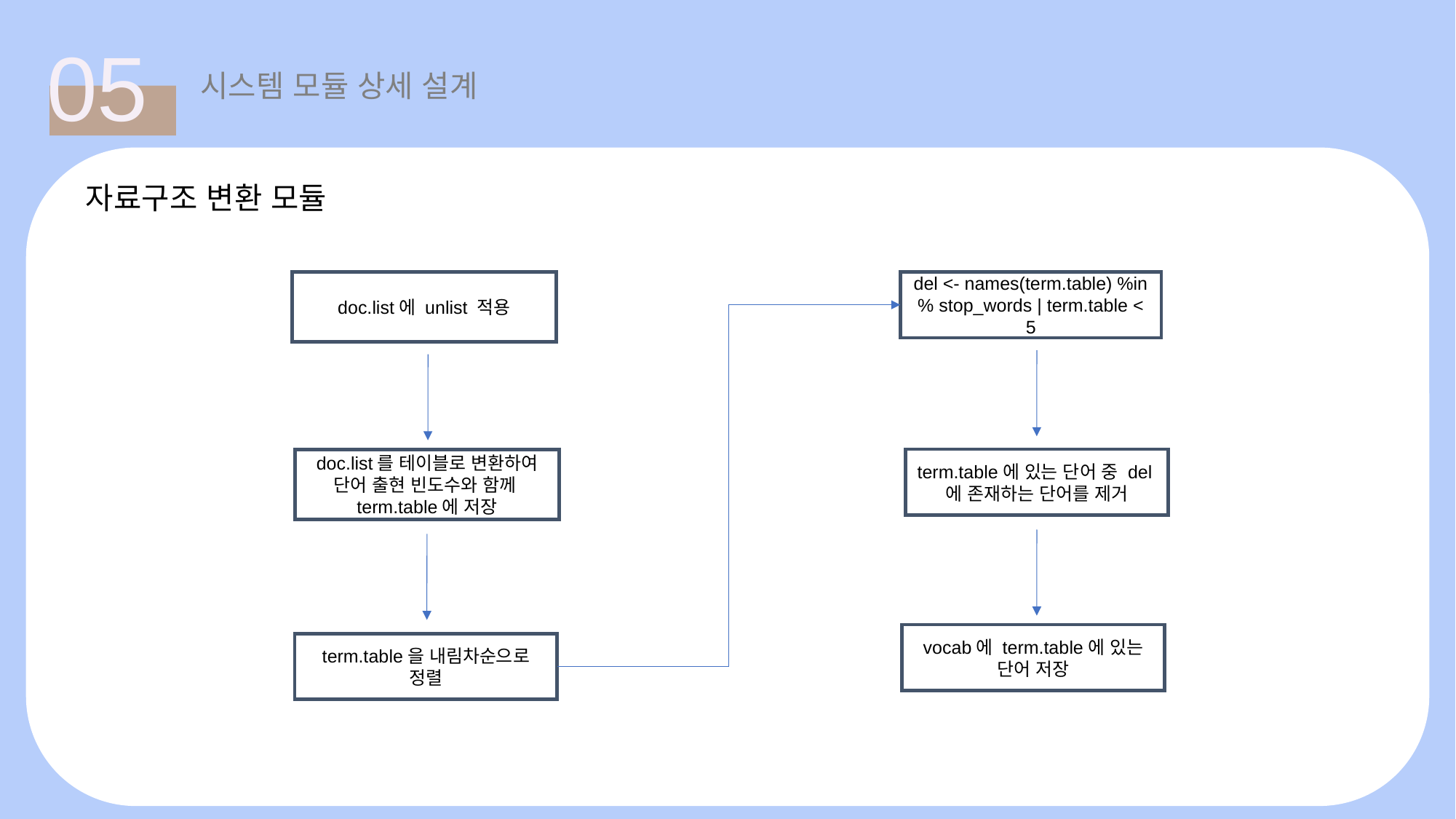

05
시스템 모듈 상세 설계

자료구조 변환 모듈
doc.list에 unlist 적용
del <- names(term.table) %in% stop_words | term.table < 5
term.table에 있는 단어 중 del에 존재하는 단어를 제거
doc.list를 테이블로 변환하여 단어 출현 빈도수와 함께term.table에 저장
vocab에 term.table에 있는 단어 저장
term.table을 내림차순으로 정렬